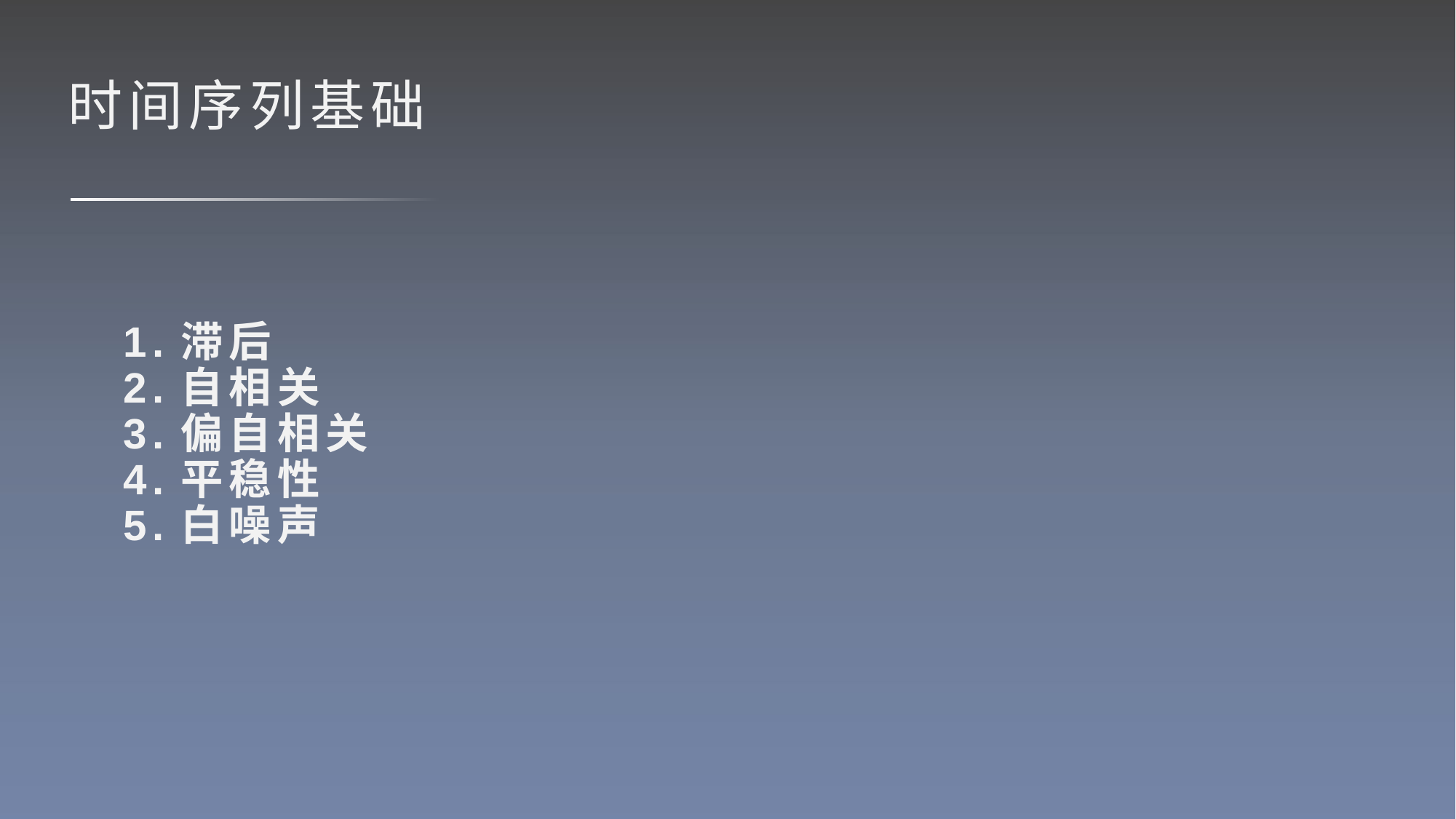

# 时间序列基础
1.滞后
2.自相关
3.偏自相关
4.平稳性
5.白噪声